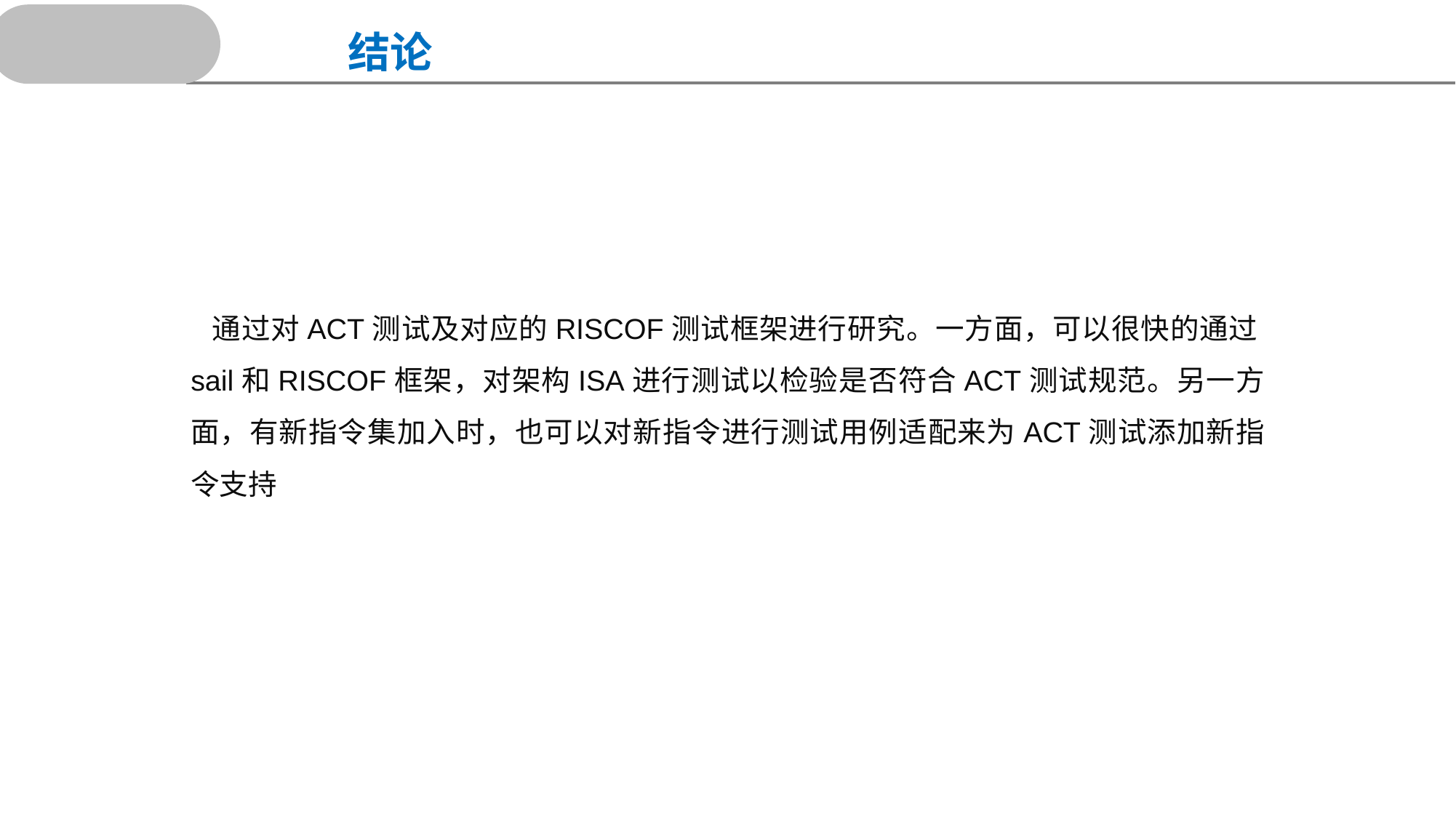

结论
  通过对ACT测试及对应的RISCOF测试框架进行研究。一方面，可以很快的通过sail和RISCOF框架，对架构ISA进行测试以检验是否符合ACT测试规范。另一方面，有新指令集加入时，也可以对新指令进行测试用例适配来为ACT测试添加新指令支持